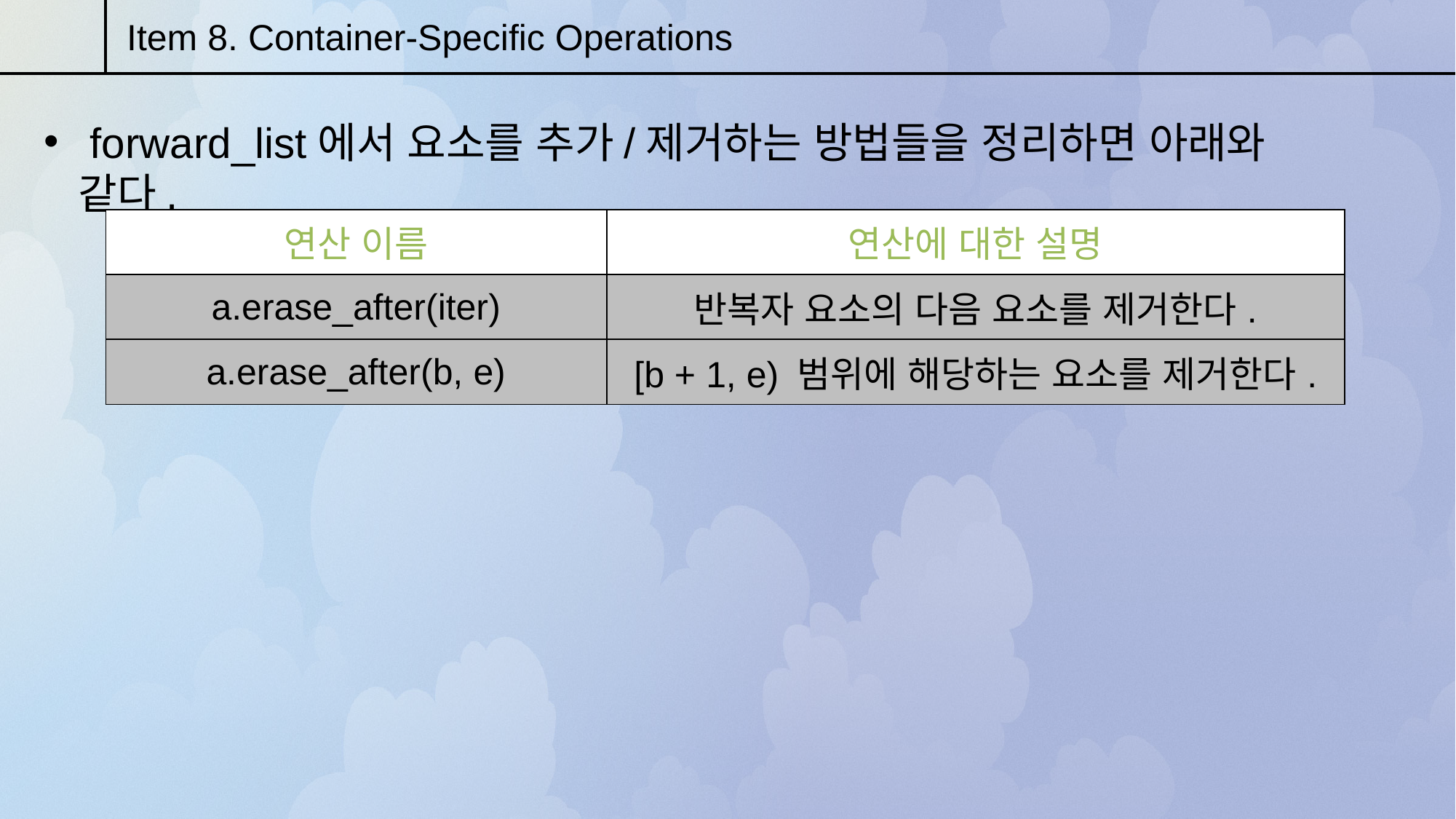

Item 8. Container-Specific Operations
 forward_list에서 요소를 추가/제거하는 방법들을 정리하면 아래와 같다.
| 연산 이름 | 연산에 대한 설명 |
| --- | --- |
| a.erase\_after(iter) | 반복자 요소의 다음 요소를 제거한다. |
| a.erase\_after(b, e) | [b + 1, e) 범위에 해당하는 요소를 제거한다. |